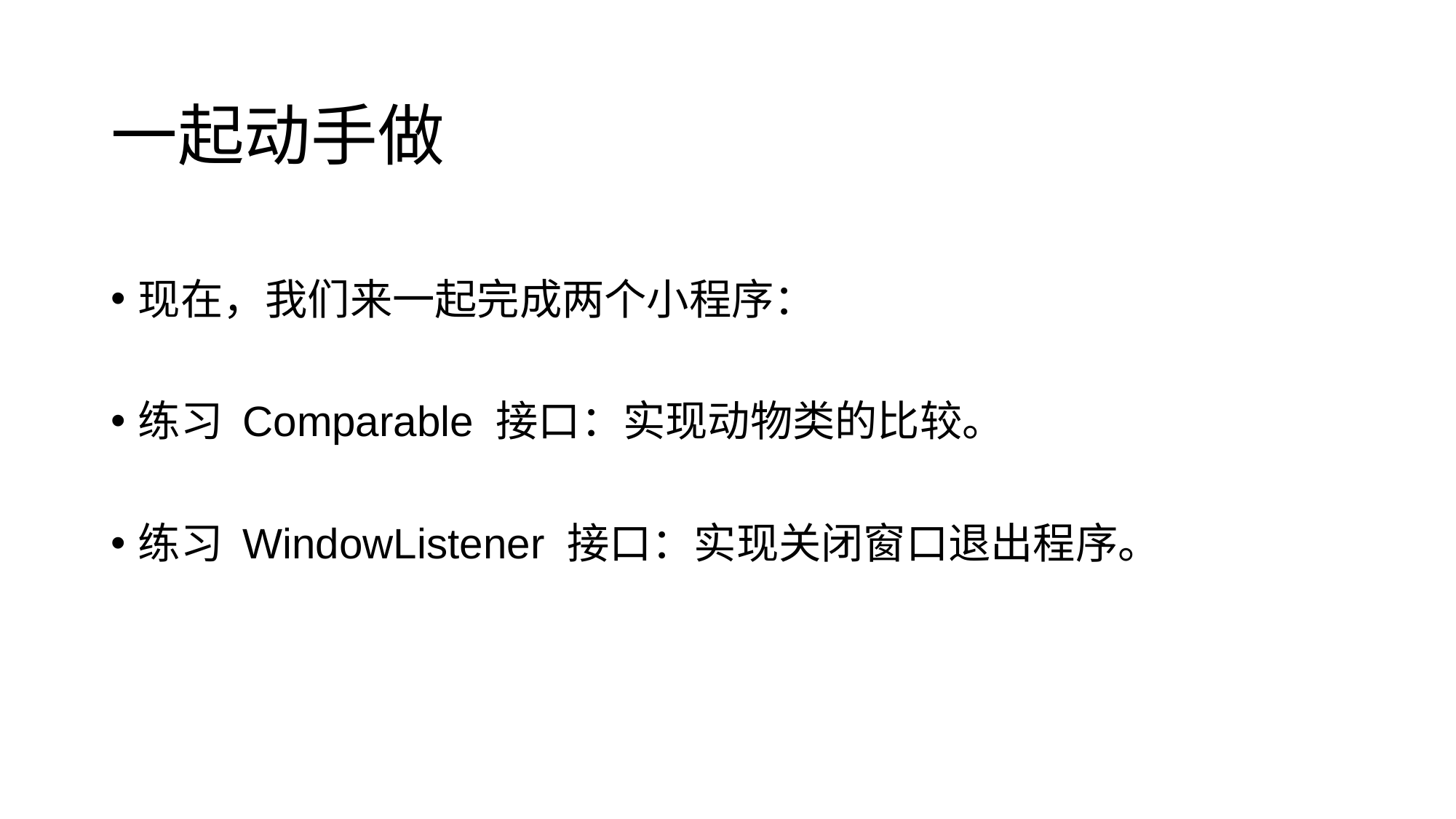

# 一起动手做
现在，我们来一起完成两个小程序：

练习 Comparable 接口：实现动物类的比较。

练习 WindowListener 接口：实现关闭窗口退出程序。